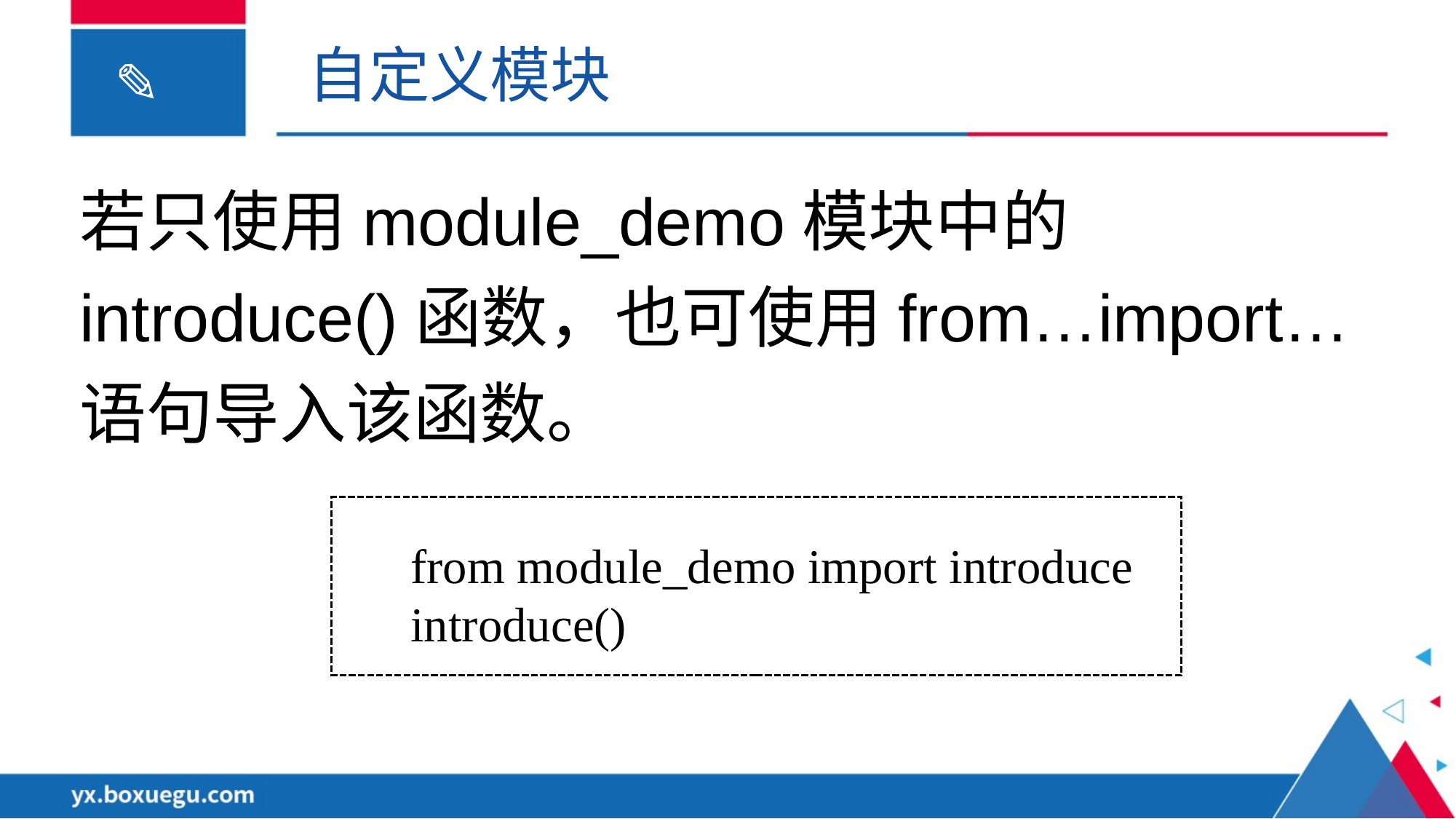

自定义模块
若只使用module_demo模块中的introduce()函数，也可使用from…import…语句导入该函数。

from module_demo import introduce
introduce()